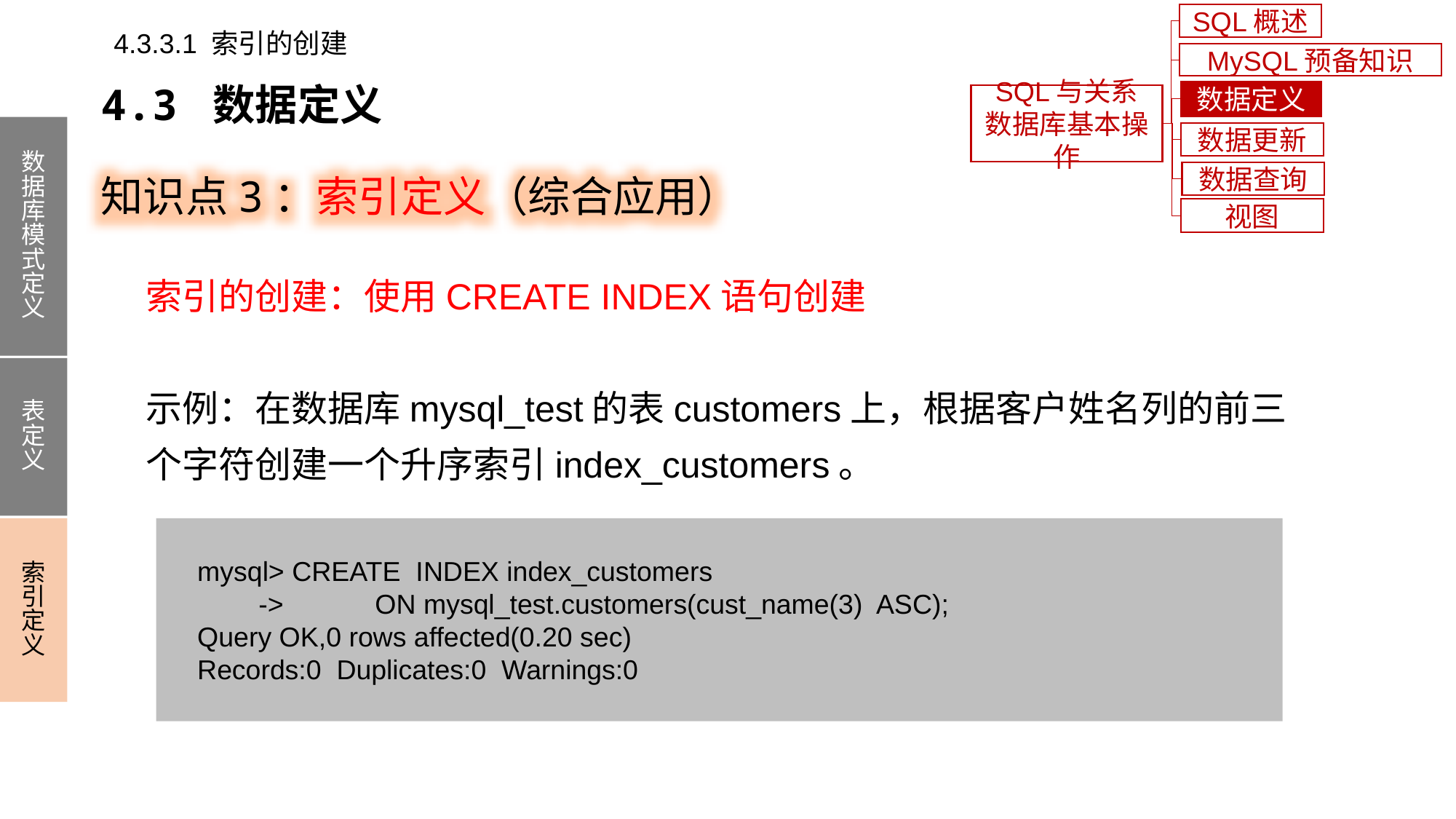

SQL概述
4.3.3.1 索引的创建
MySQL预备知识
4.3 数据定义
数据定义
SQL与关系数据库基本操作
数据库模式定义
表定义
索引定义
数据更新
知识点3：索引定义（综合应用）
数据查询
视图
索引的创建：使用CREATE INDEX语句创建

示例：在数据库mysql_test的表customers上，根据客户姓名列的前三个字符创建一个升序索引index_customers。
    mysql> CREATE  INDEX index_customers
            ->            ON mysql_test.customers(cust_name(3)  ASC);
    Query OK,0 rows affected(0.20 sec)
    Records:0  Duplicates:0  Warnings:0